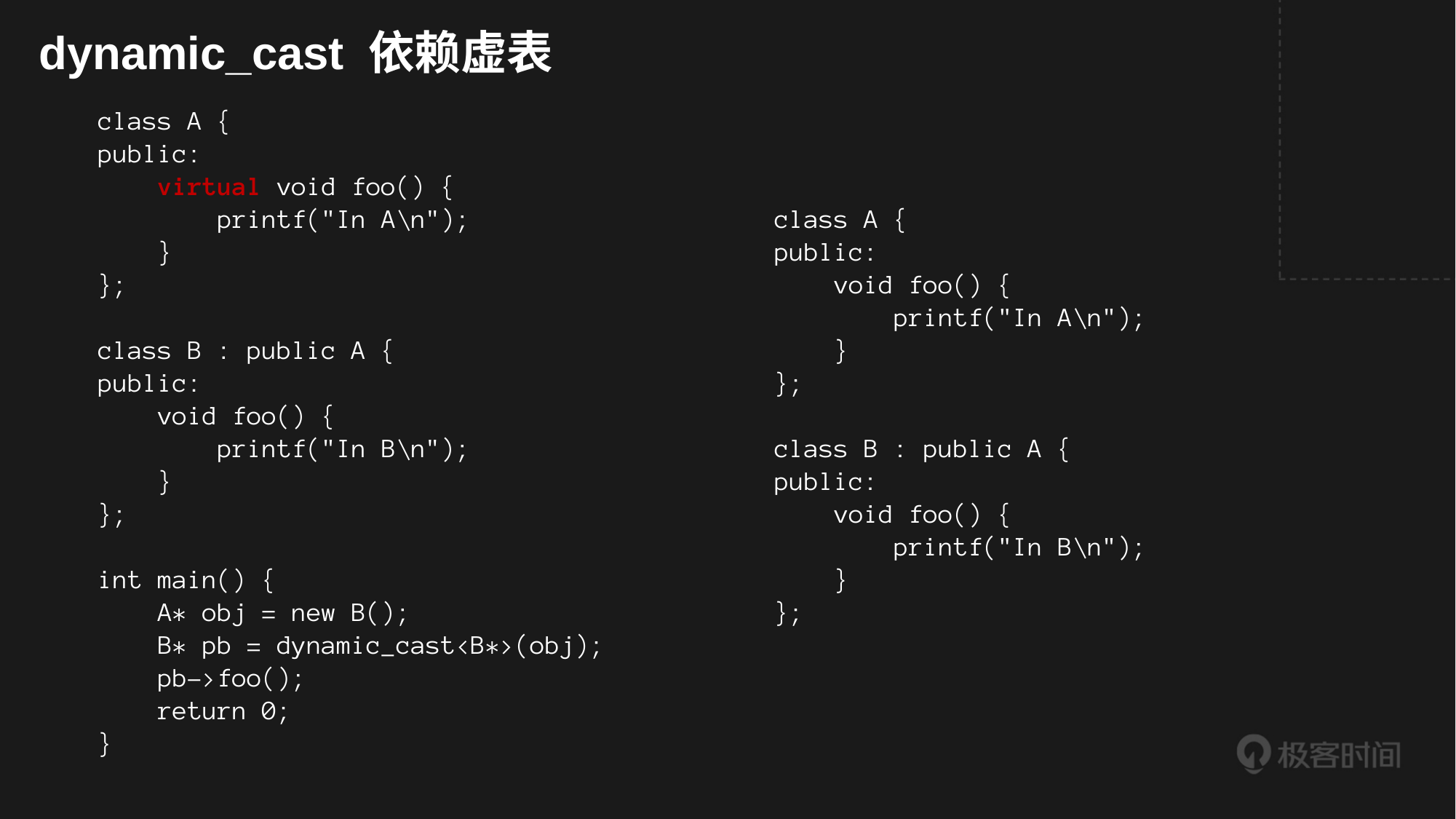

dynamic_cast 依赖虚表
class A {
public:
    virtual void foo() {
        printf("In A\n");
    }
};

class B : public A {
public:
    void foo() {
        printf("In B\n");
    }
};

int main() {
    A* obj = new B();
    B* pb = dynamic_cast<B*>(obj);
    pb->foo();
    return 0;
}
class A {
public:
    void foo() {
        printf("In A\n");
    }
};

class B : public A {
public:
    void foo() {
        printf("In B\n");
    }
};